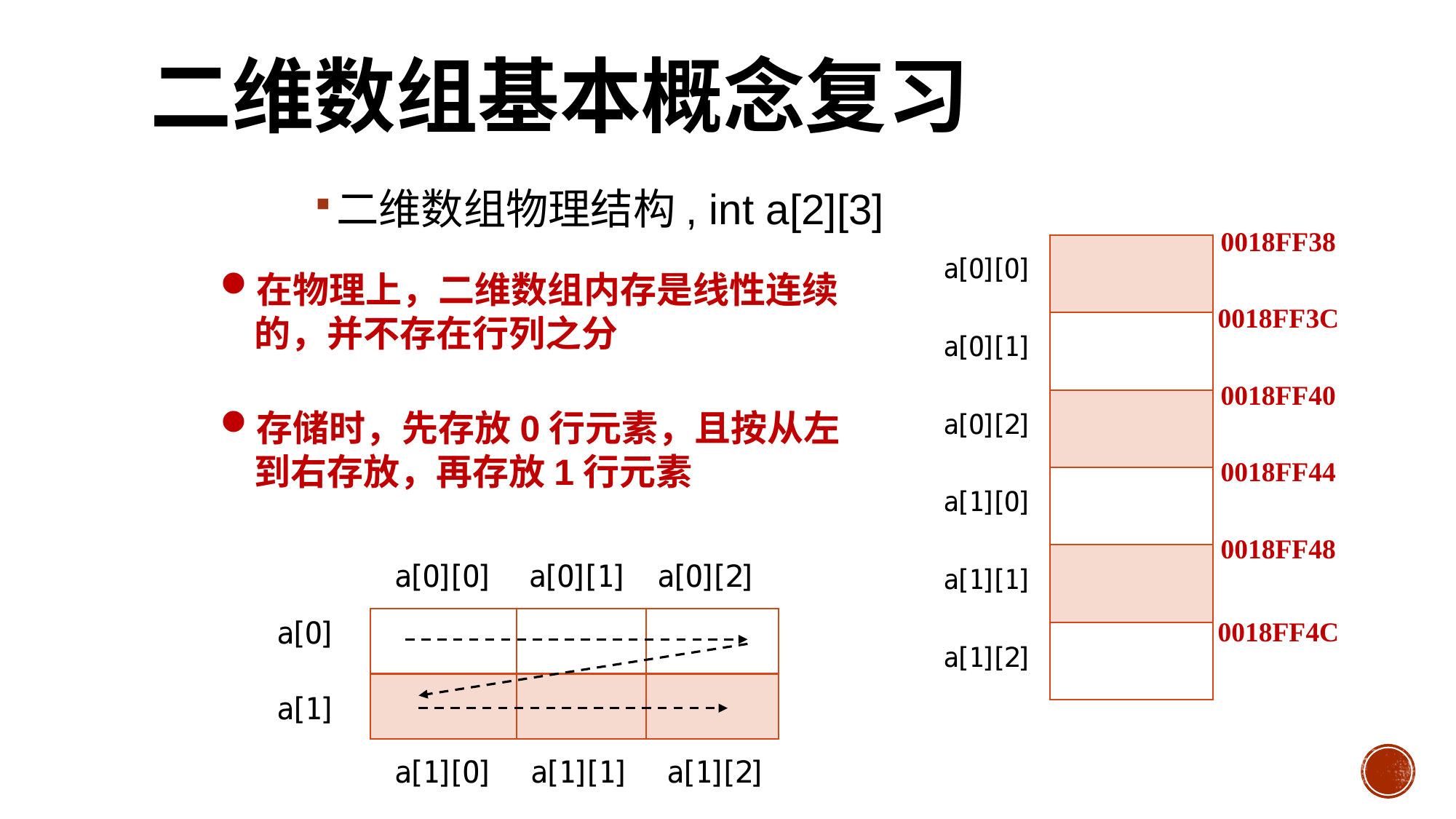

# 二维数组基本概念复习
二维数组物理结构, int a[2][3]
0018FF38
a[0][0]
0018FF3C
a[0][1]
0018FF40
a[0][2]
0018FF44
a[1][0]
0018FF48
a[1][1]
0018FF4C
a[1][2]
|  |
| --- |
|  |
|  |
|  |
|  |
|  |
在物理上，二维数组内存是线性连续的，并不存在行列之分

存储时，先存放0行元素，且按从左到右存放，再存放1行元素
a[0][0]
a[0][1]
a[0][2]
a[0]
a[1]
a[1][0]
a[1][1]
a[1][2]
|  |  |  |
| --- | --- | --- |
|  |  |  |